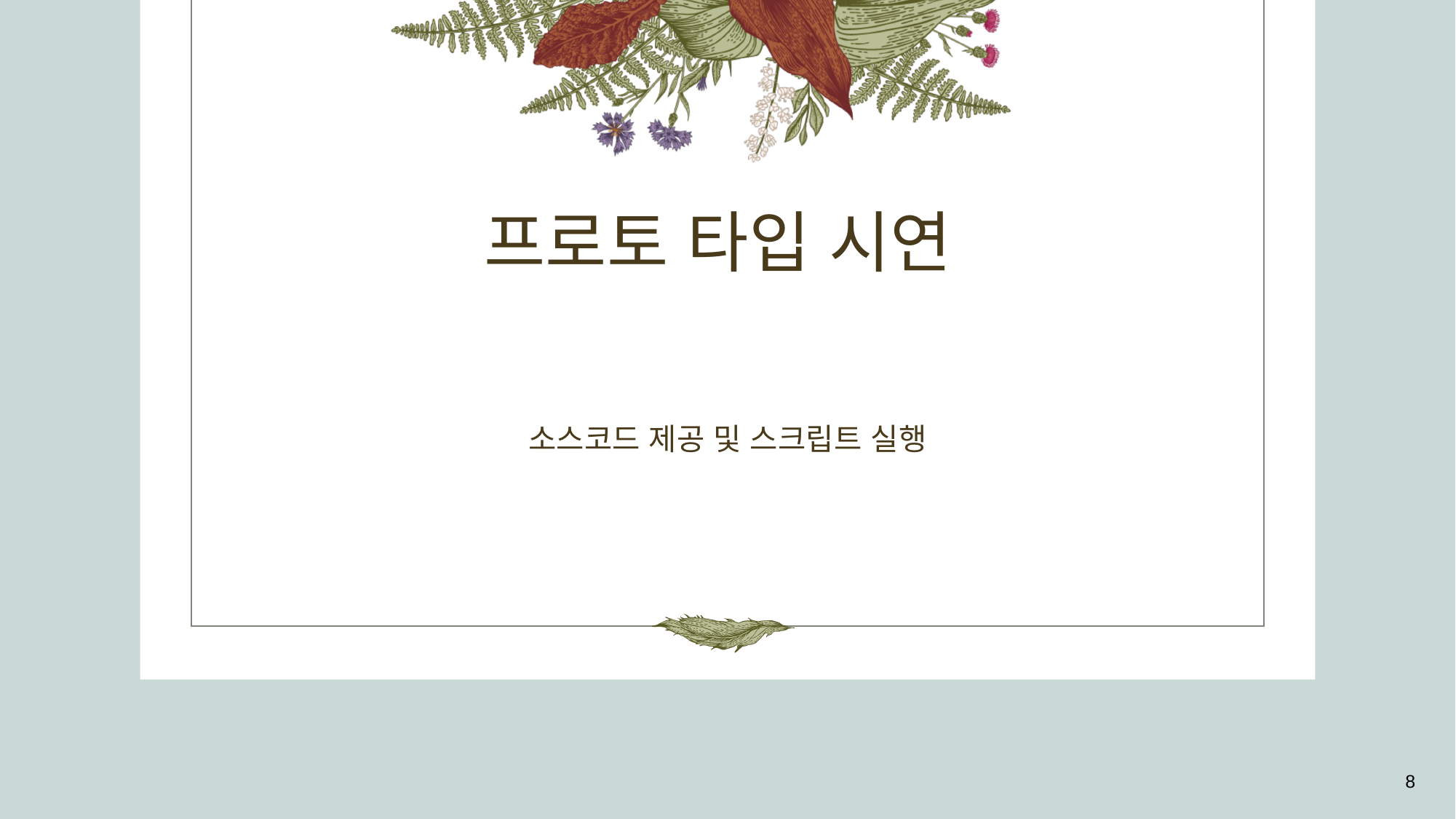

# 프로토 타입 시연
소스코드 제공 및 스크립트 실행
8